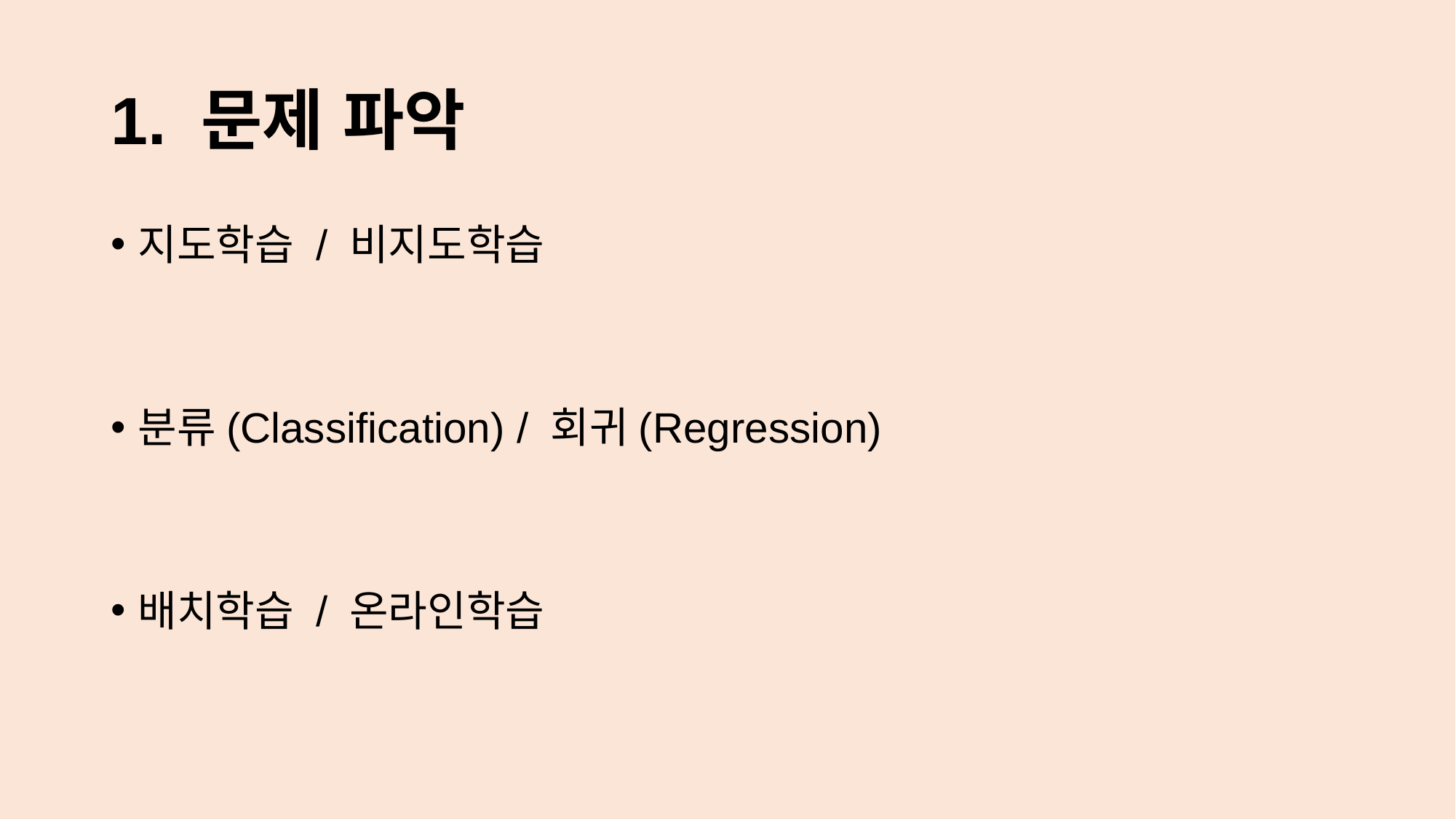

# 1. 문제 파악
지도학습 / 비지도학습

분류(Classification) / 회귀(Regression)

배치학습 / 온라인학습